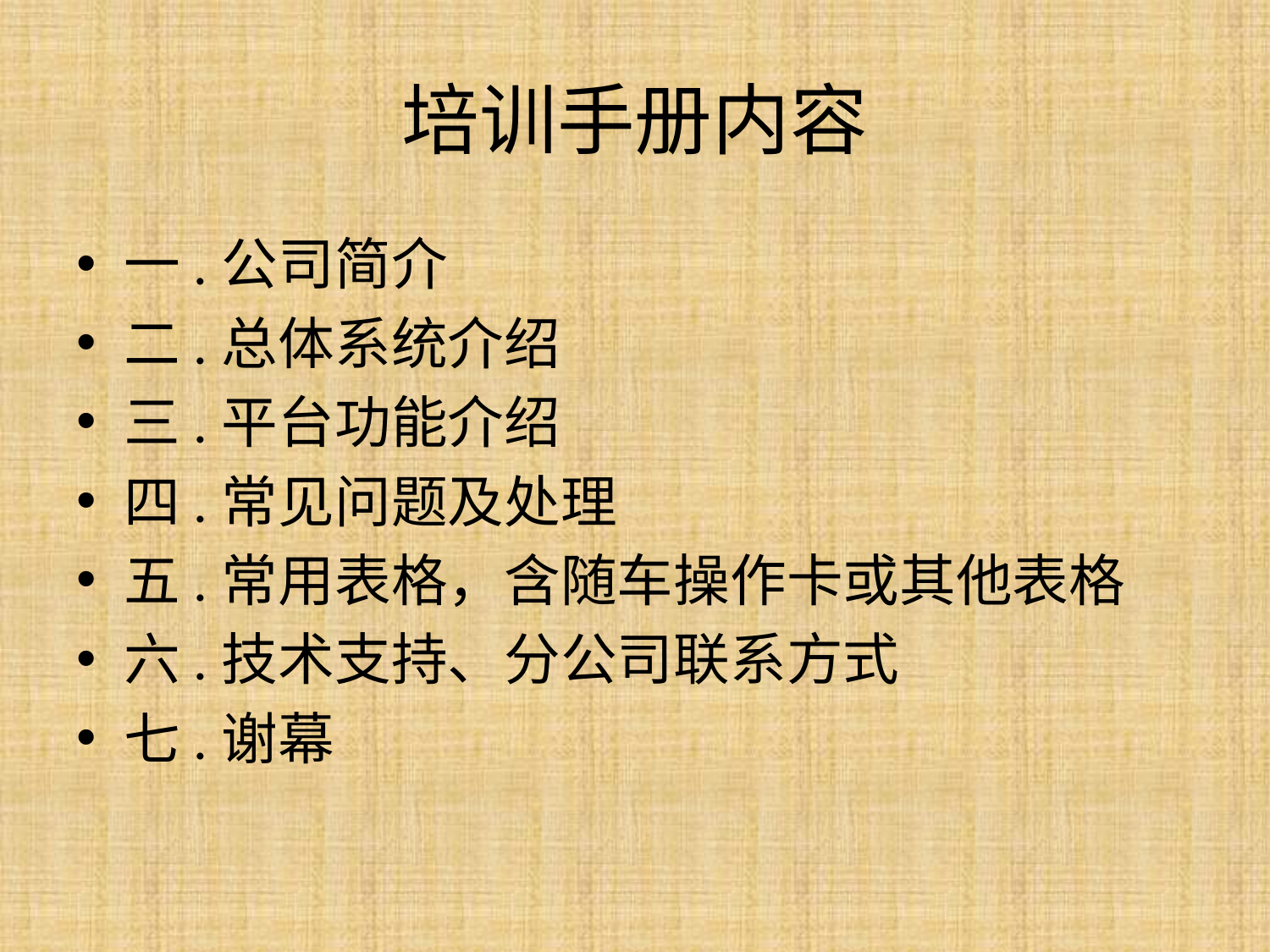

# 培训手册内容
一.公司简介
二.总体系统介绍
三.平台功能介绍
四.常见问题及处理
五.常用表格，含随车操作卡或其他表格
六.技术支持、分公司联系方式
七.谢幕